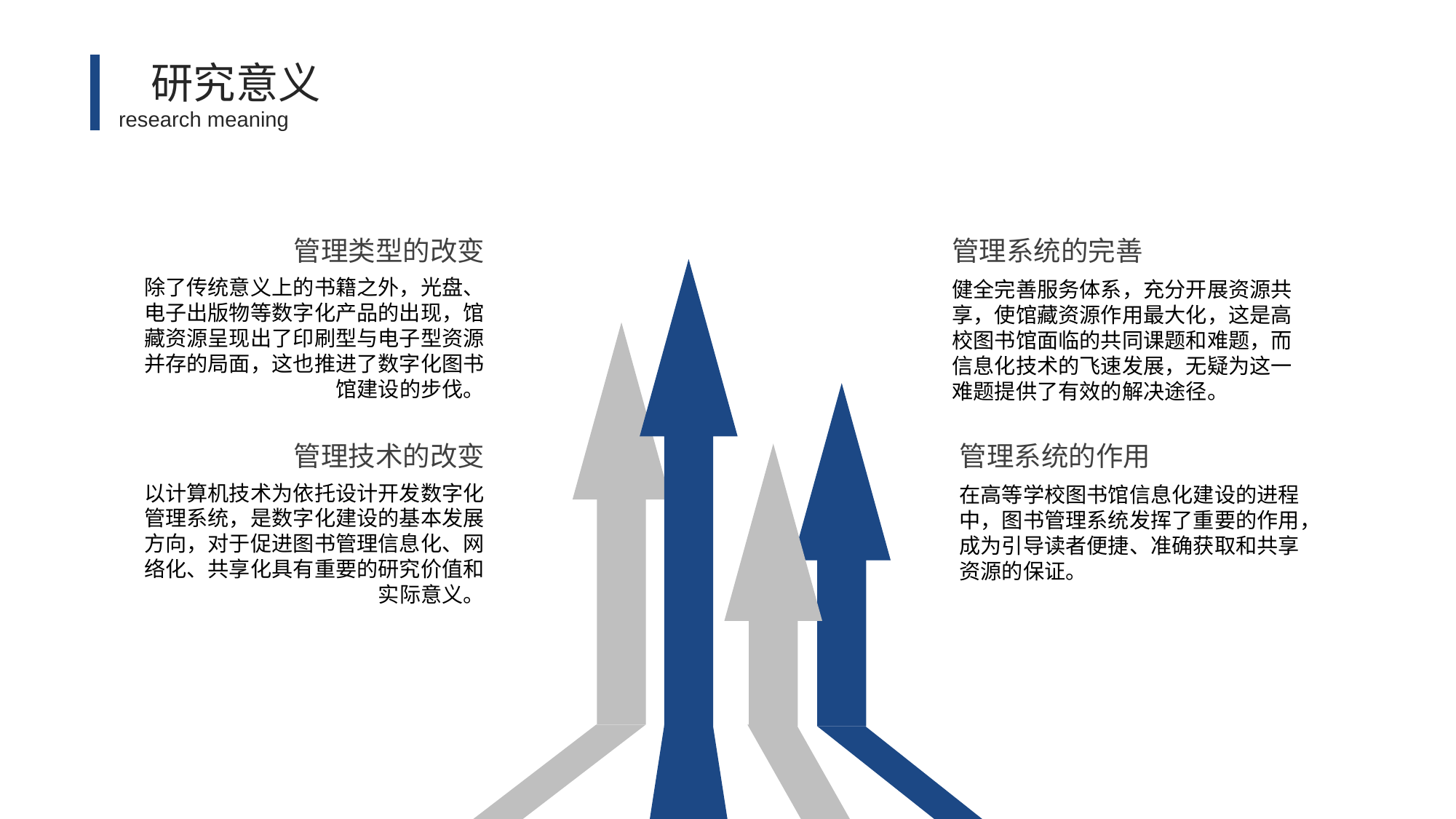

研究意义
research meaning
管理系统的完善
管理类型的改变

除了传统意义上的书籍之外，光盘、电子出版物等数字化产品的出现，馆藏资源呈现出了印刷型与电子型资源并存的局面，这也推进了数字化图书馆建设的步伐。
健全完善服务体系，充分开展资源共享，使馆藏资源作用最大化，这是高校图书馆面临的共同课题和难题，而信息化技术的飞速发展，无疑为这一难题提供了有效的解决途径。

管理系统的作用
管理技术的改变

以计算机技术为依托设计开发数字化管理系统，是数字化建设的基本发展方向，对于促进图书管理信息化、网络化、共享化具有重要的研究价值和实际意义。
在高等学校图书馆信息化建设的进程中，图书管理系统发挥了重要的作用，成为引导读者便捷、准确获取和共享资源的保证。